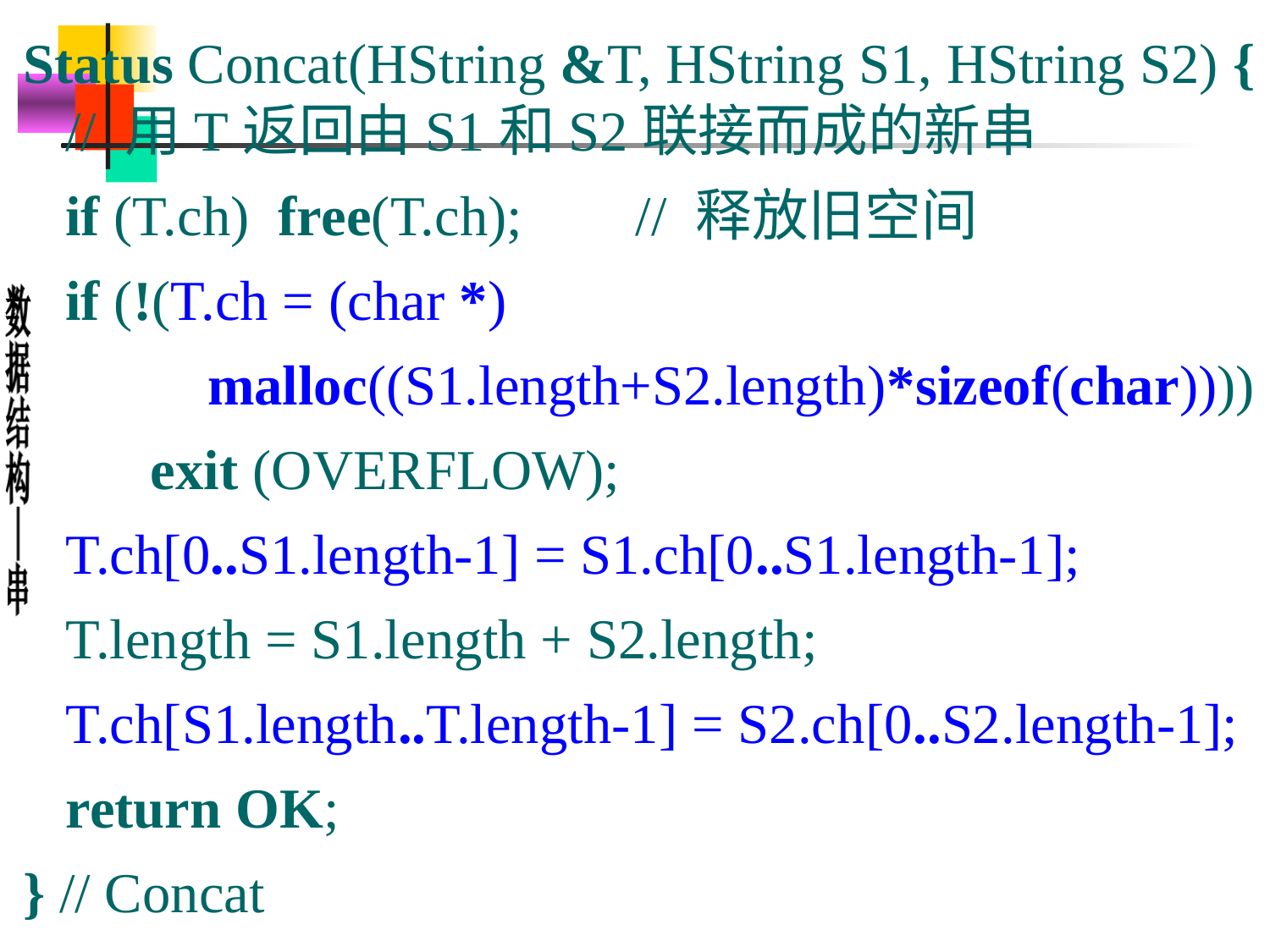

Status Concat(HString &T, HString S1, HString S2) {
   // 用T返回由S1和S2联接而成的新串
   if (T.ch)  free(T.ch);        // 释放旧空间
   if (!(T.ch = (char *)
             malloc((S1.length+S2.length)*sizeof(char))))
         exit (OVERFLOW);
   T.ch[0..S1.length-1] = S1.ch[0..S1.length-1];
   T.length = S1.length + S2.length;
   T.ch[S1.length..T.length-1] = S2.ch[0..S2.length-1];
   return OK;
} // Concat